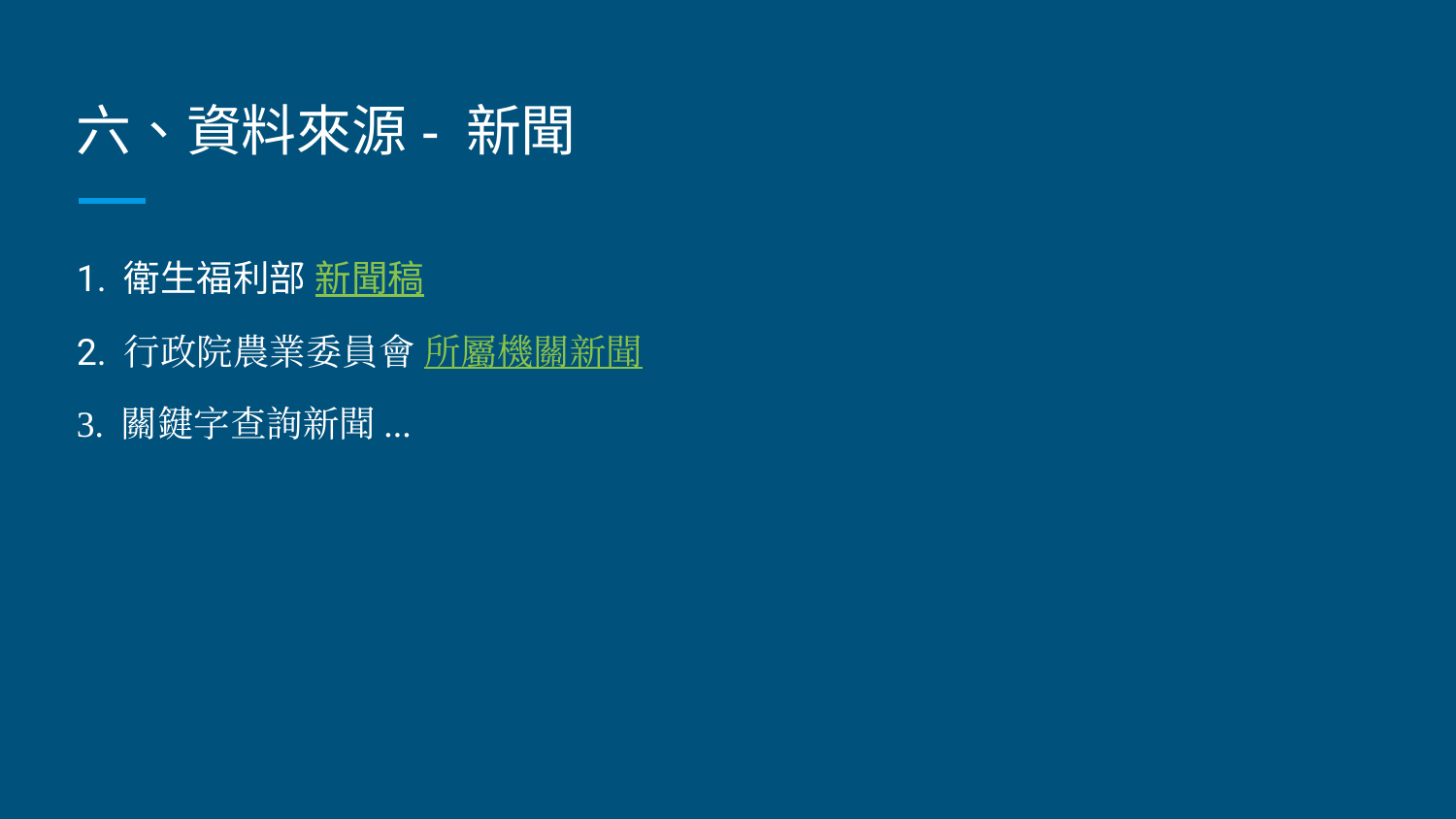

# 六、資料來源- 新聞
1. 衛生福利部 新聞稿
2. 行政院農業委員會 所屬機關新聞
3. 關鍵字查詢新聞...